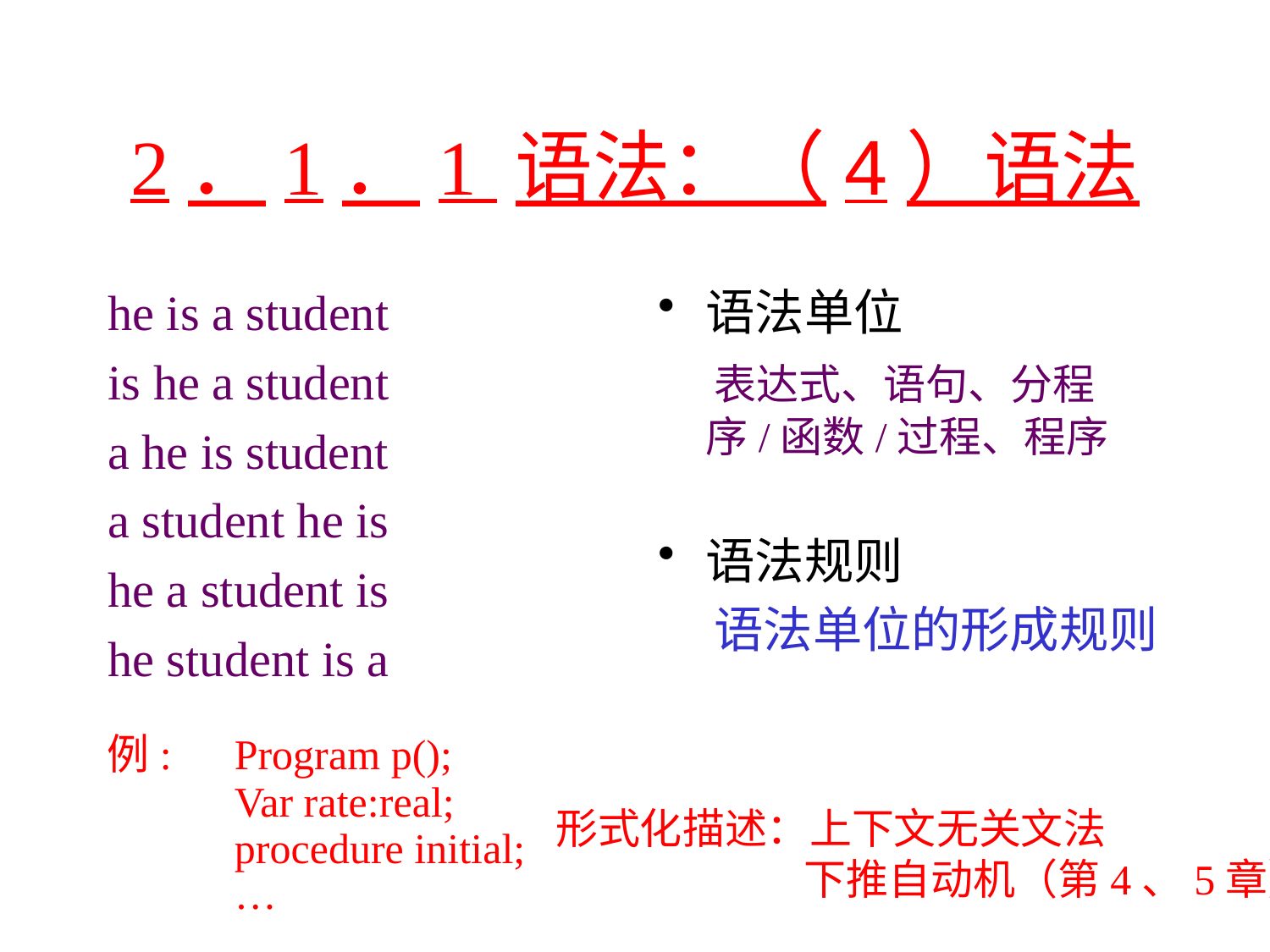

# 2．1．1 语法：（4）语法
he is a student
is he a student
a he is student
a student he is
he a student is
he student is a

语法单位
    表达式、语句、分程序/函数/过程、程序

语法规则
    语法单位的形成规则

例:	Program p();
	Var rate:real;
	procedure initial;
	…
形式化描述：上下文无关文法
                         下推自动机（第4、5章）